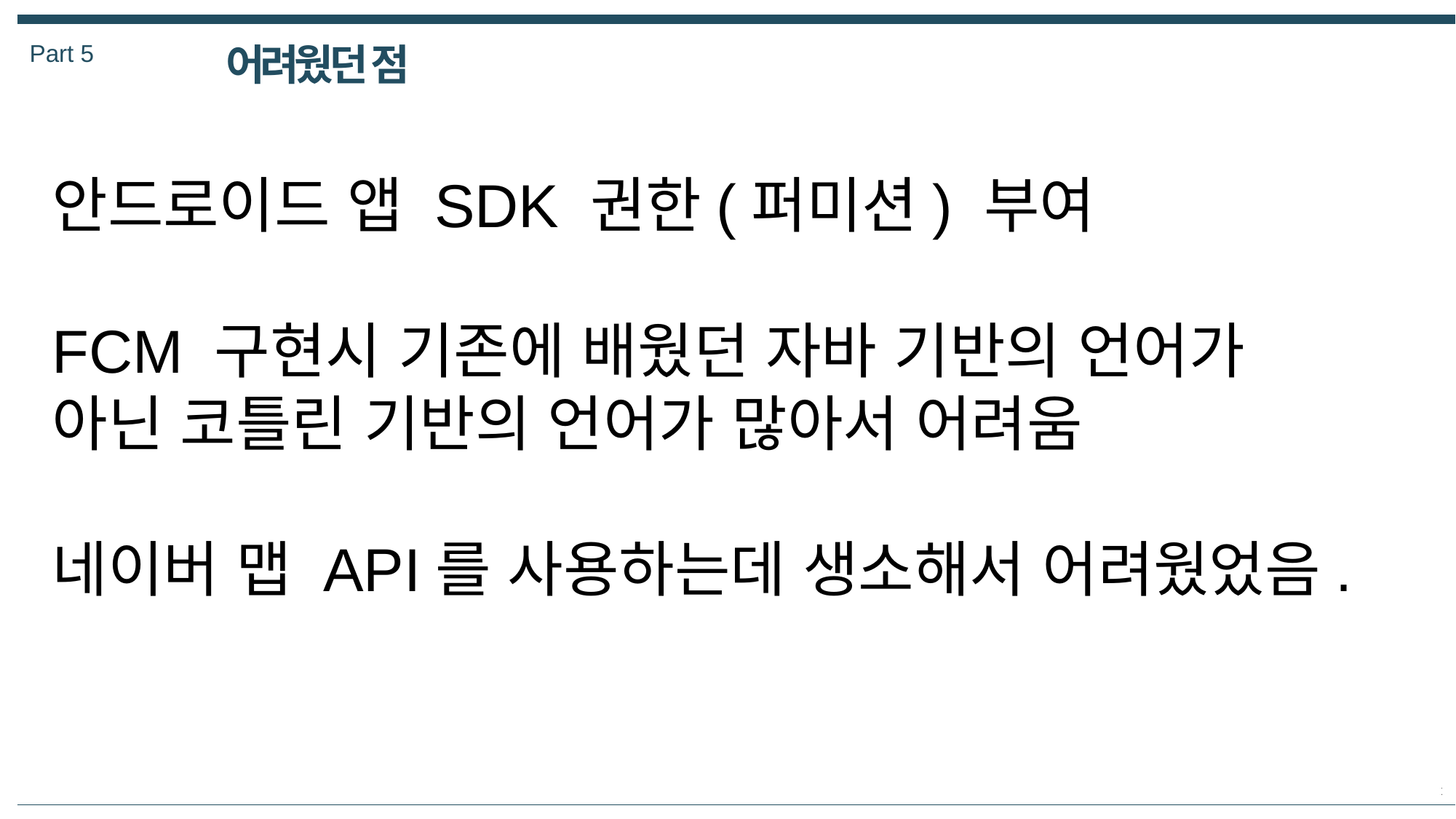

Part 5
어려웠던 점
안드로이드 앱 SDK 권한(퍼미션) 부여

FCM 구현시 기존에 배웠던 자바 기반의 언어가
아닌 코틀린 기반의 언어가 많아서 어려움

네이버 맵 API를 사용하는데 생소해서 어려웠었음.